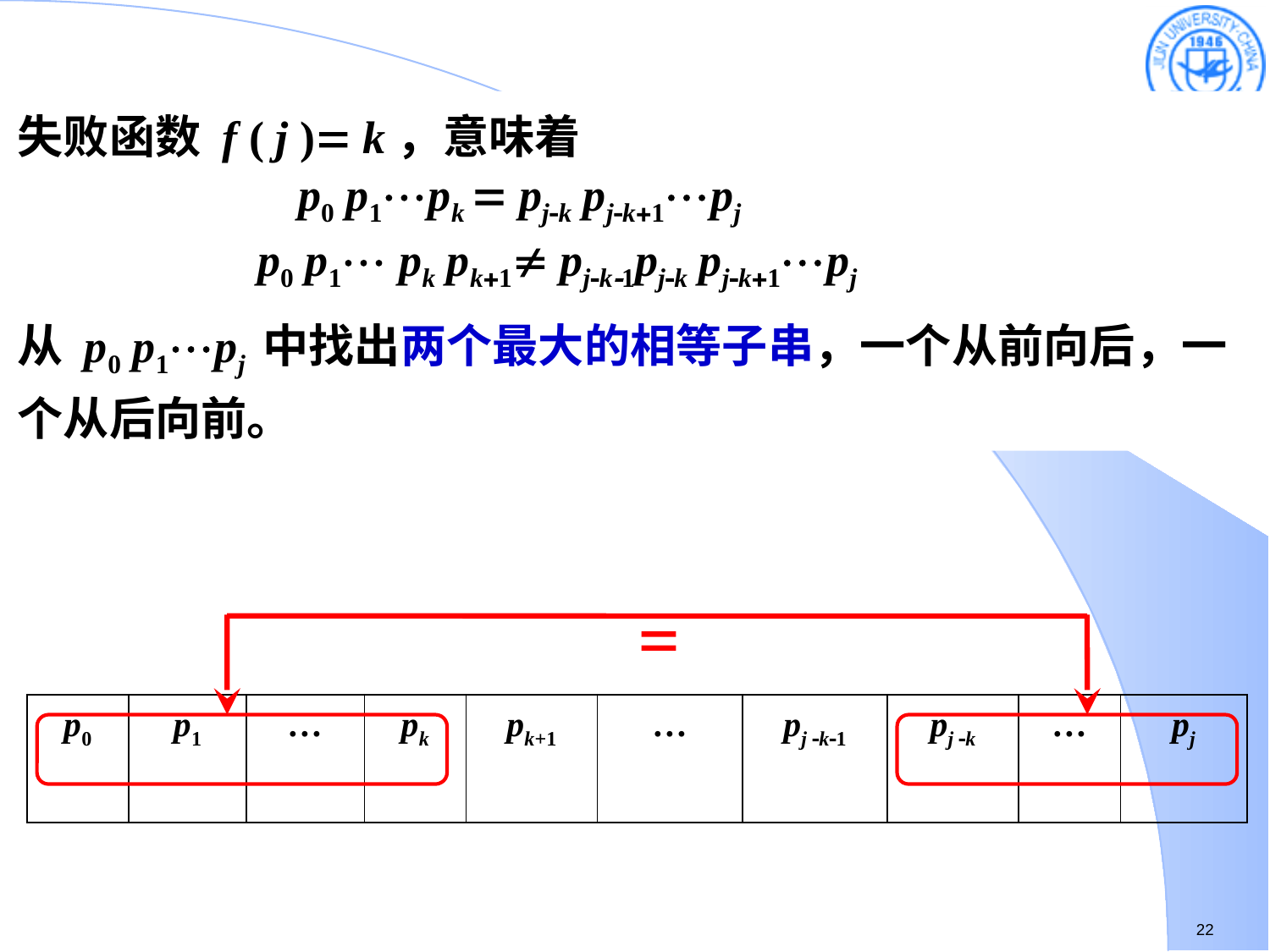

失败函数 f ( j )= k，意味着
                          p0 p1…pk = pj−k pj−k+1…pj
                     p0 p1… pk pk+1≠ pj−k−1pj−k pj−k+1…pj
从 p0 p1…pj 中找出两个最大的相等子串，一个从前向后，一个从后向前。

=

| p0 | p1 | … | pk | pk+1 | … | pj −k−1 | pj −k | … | pj |
| --- | --- | --- | --- | --- | --- | --- | --- | --- | --- |